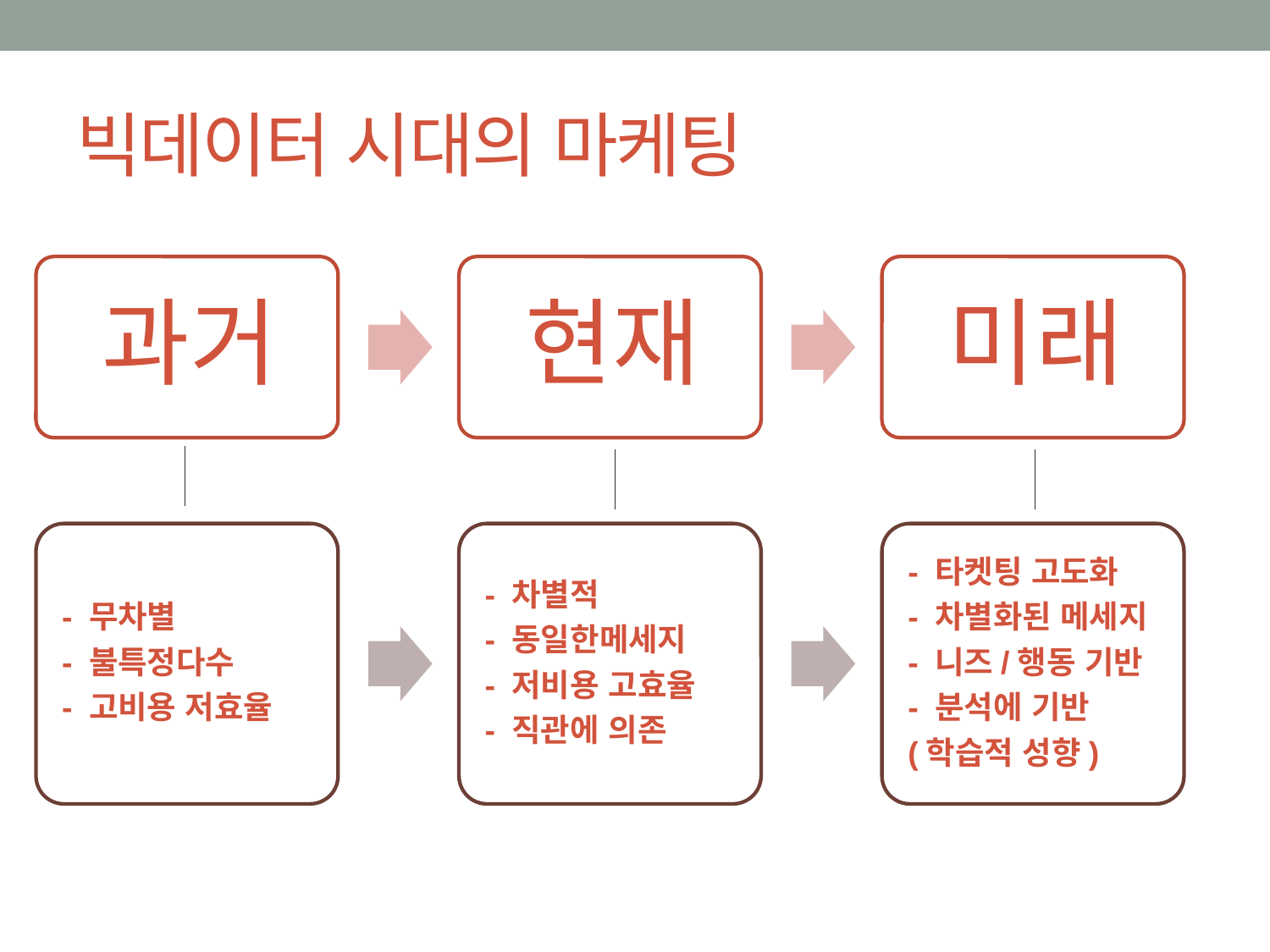

# 빅데이터 시대의 마케팅
과거

현재

미래
- 무차별
- 불특정다수
- 고비용 저효율

- 차별적
- 동일한메세지
- 저비용 고효율
- 직관에 의존

- 타켓팅 고도화
- 차별화된 메세지
- 니즈/행동 기반
- 분석에 기반
(학습적 성향)